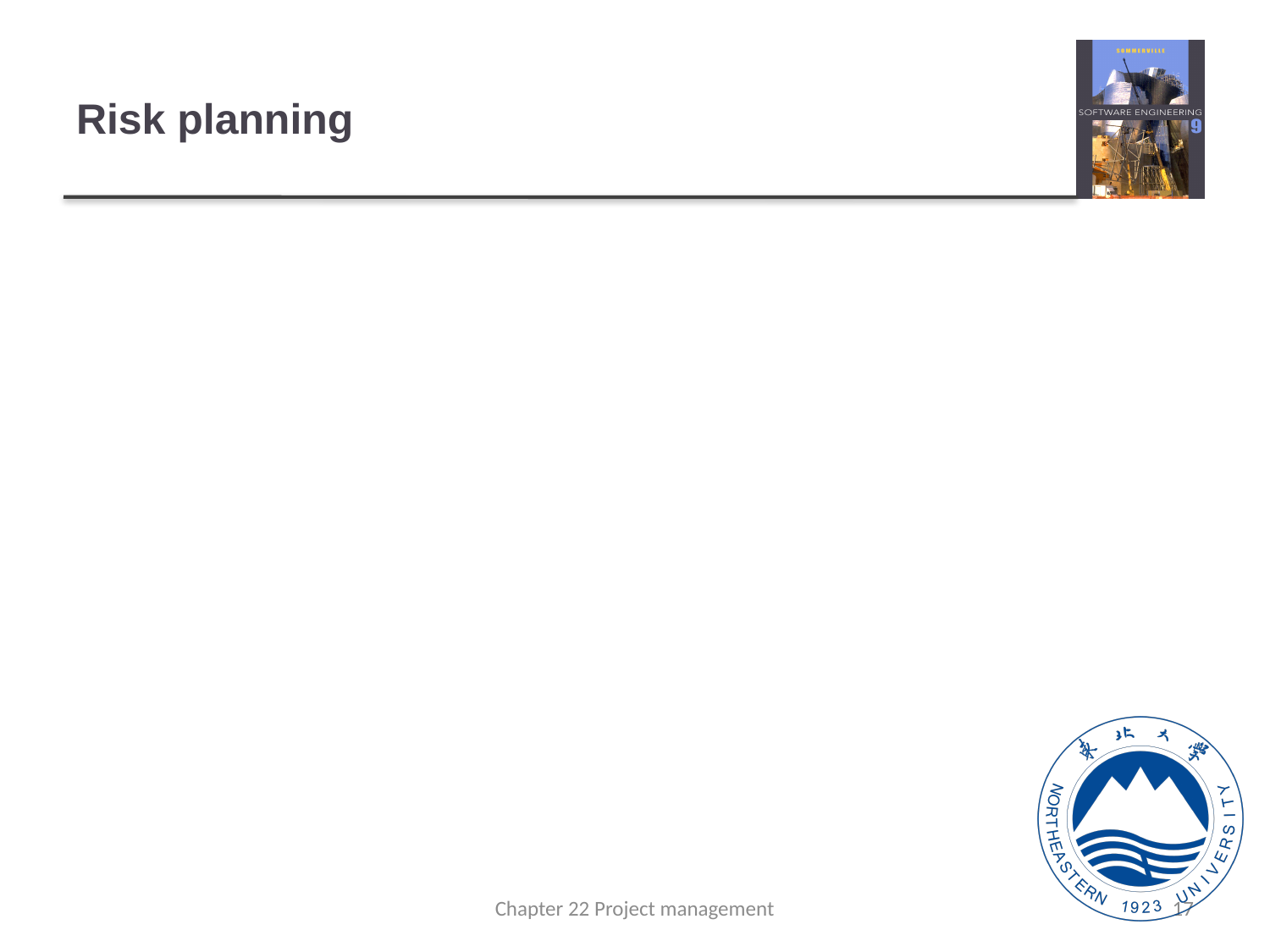

# Risk planning
Consider each risk and develop a strategy to manage that risk.
尤其是重大风险

Avoidance strategies 规避策略
The probability that the risk will arise is reduced;
降低风险出现的可能性（有问题组件）
Minimisation strategies 最小化策略
The impact of the risk on the project or product will be reduced;
健康检查
Contingency plans 应急计划
If the risk arises, contingency plans are plans to deal with that risk;
Chapter 22 Project management
17